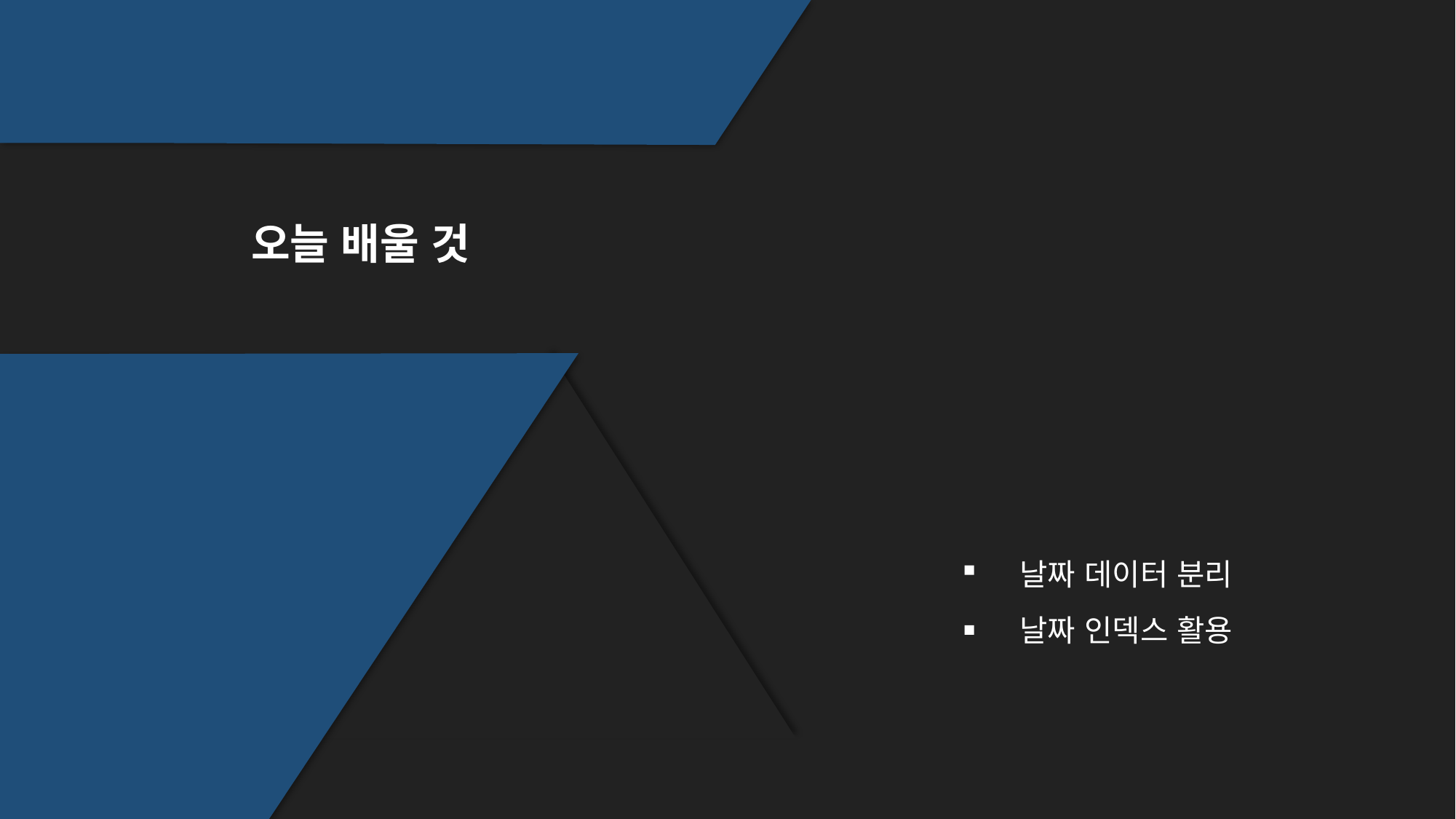

오늘 배울 것

날짜 데이터 분리

날짜 인덱스 활용